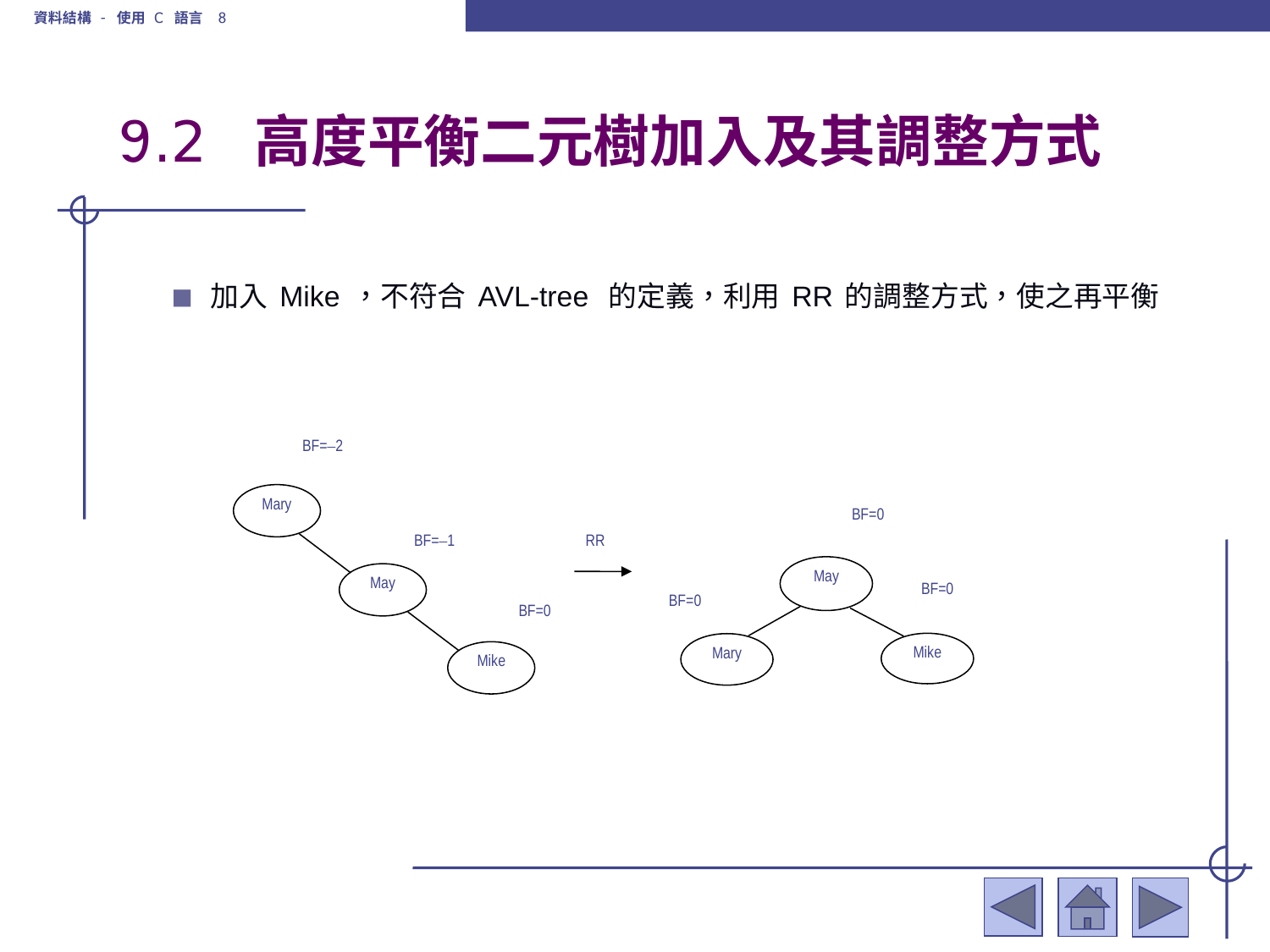

資料結構 - 使用 C 語言   8
# 9.2  高度平衡二元樹加入及其調整方式
加入Mike，不符合AVL-tree 的定義，利用RR的調整方式，使之再平衡

BF=–2
Mary
BF=0
May
BF=0

Mike
Mary
RR
BF=–1

May

BF=0
BF=0

Mike